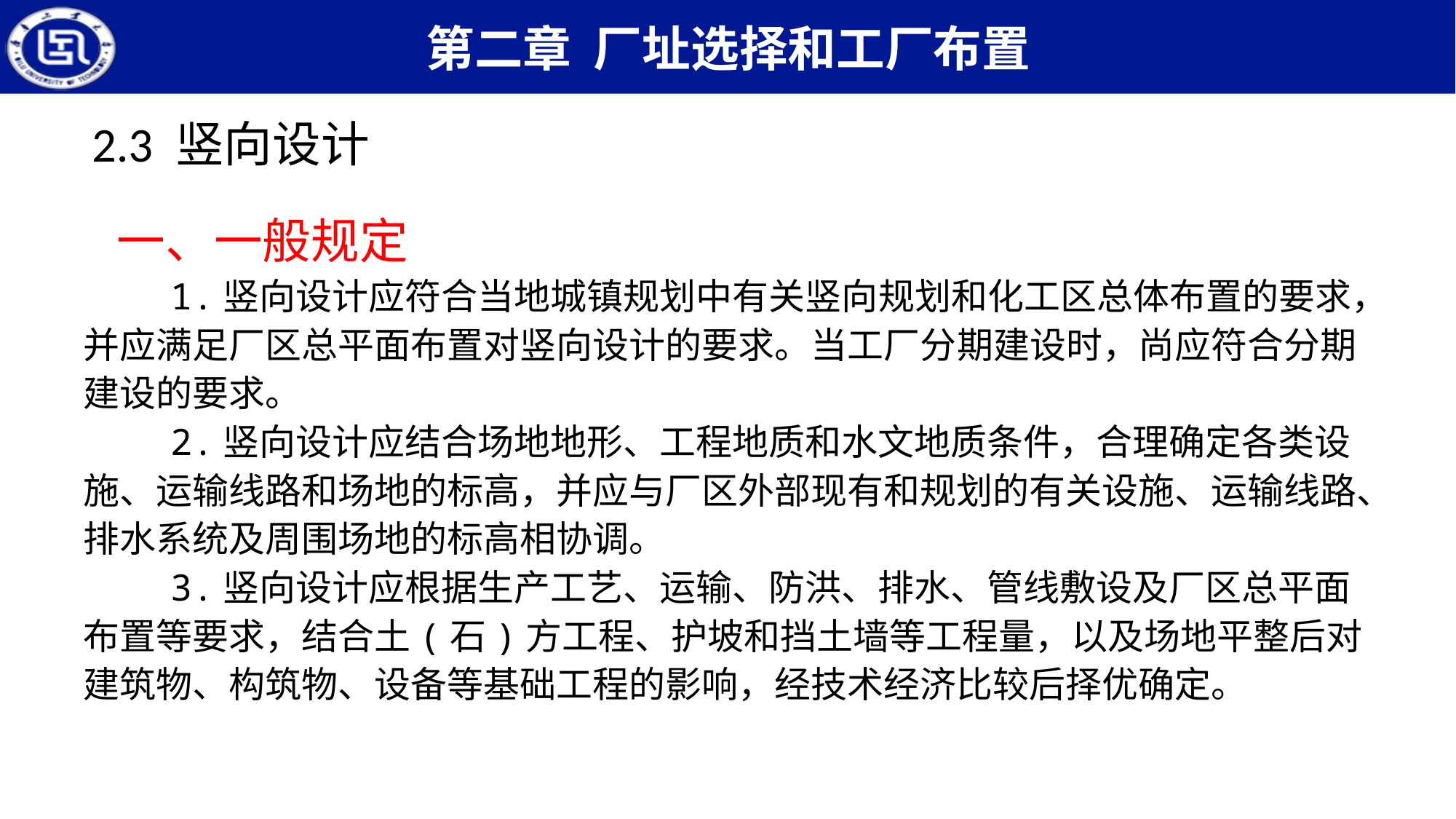

2.3 竖向设计

  一、一般规定
    1.竖向设计应符合当地城镇规划中有关竖向规划和化工区总体布置的要求，并应满足厂区总平面布置对竖向设计的要求。当工厂分期建设时，尚应符合分期建设的要求。
    2.竖向设计应结合场地地形、工程地质和水文地质条件，合理确定各类设施、运输线路和场地的标高，并应与厂区外部现有和规划的有关设施、运输线路、排水系统及周围场地的标高相协调。
    3.竖向设计应根据生产工艺、运输、防洪、排水、管线敷设及厂区总平面布置等要求，结合土(石)方工程、护坡和挡土墙等工程量，以及场地平整后对建筑物、构筑物、设备等基础工程的影响，经技术经济比较后择优确定。